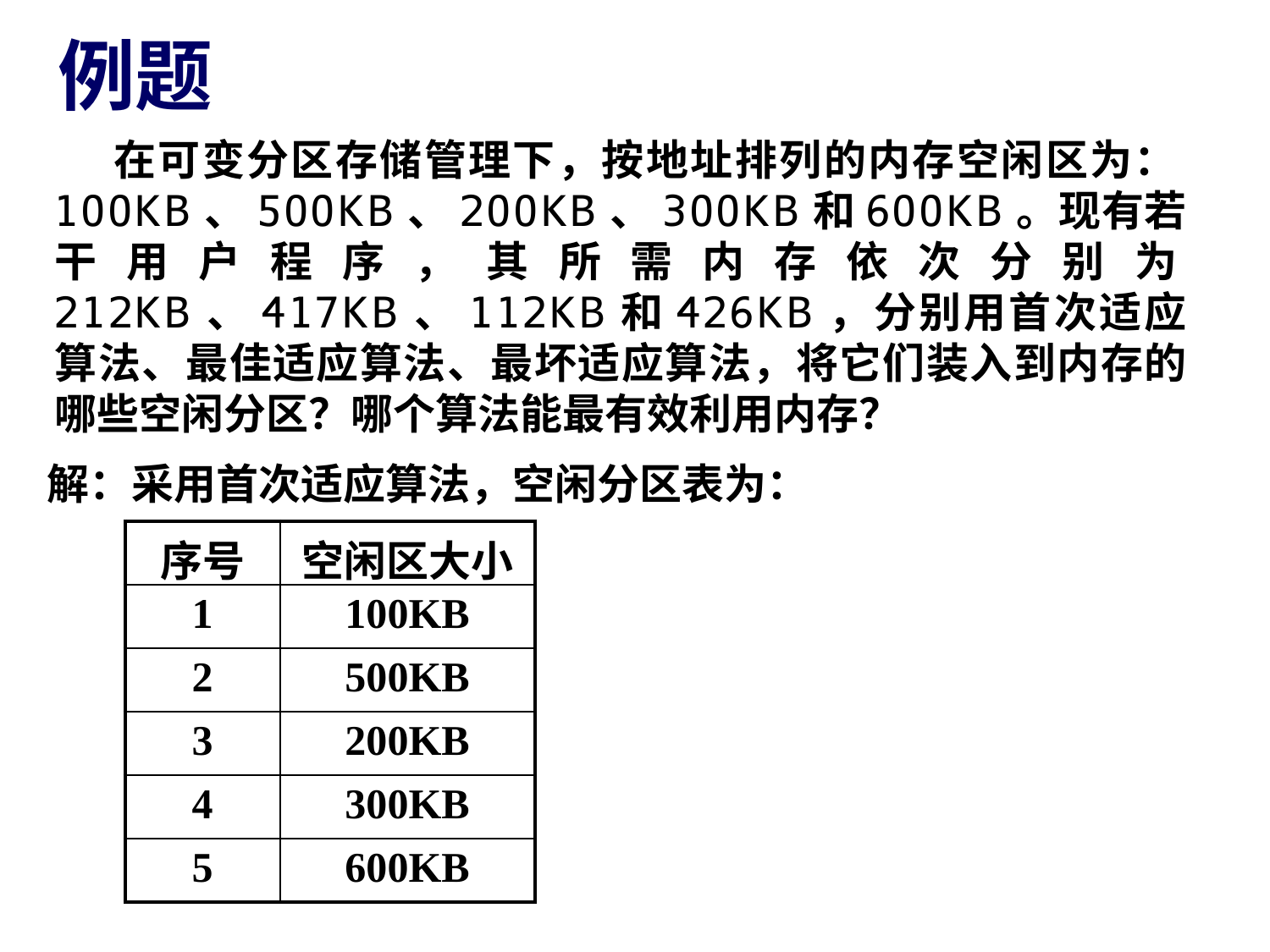

# 例题
    在可变分区存储管理下，按地址排列的内存空闲区为：100KB、500KB、200KB、300KB和600KB。现有若干用户程序，其所需内存依次分别为212KB、417KB、112KB和426KB，分别用首次适应算法、最佳适应算法、最坏适应算法，将它们装入到内存的哪些空闲分区？哪个算法能最有效利用内存？
解：采用首次适应算法，空闲分区表为：
| 序号 | 空闲区大小 |
| --- | --- |
| 1 | 100KB |
| 2 | 500KB |
| 3 | 200KB |
| 4 | 300KB |
| 5 | 600KB |